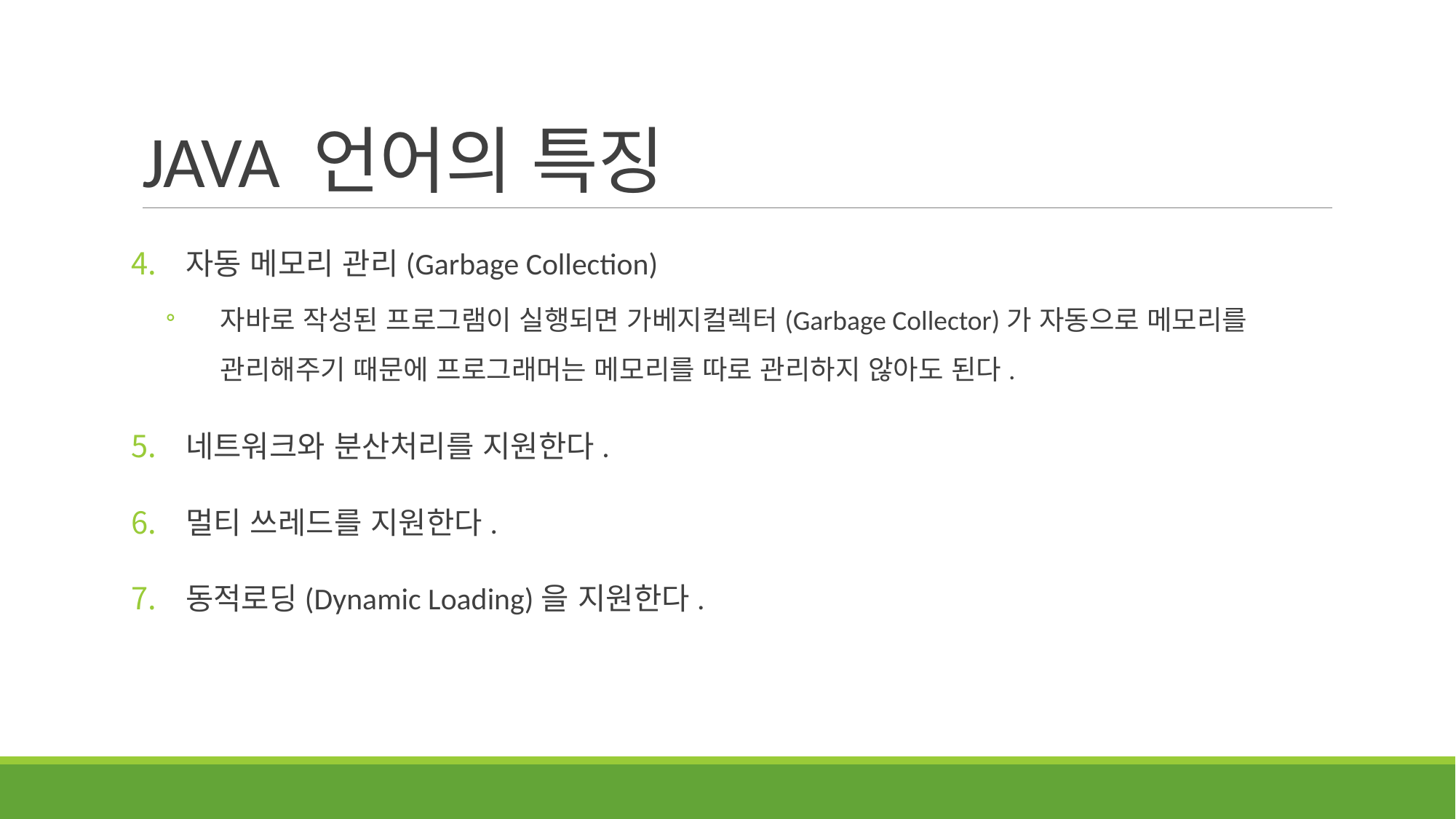

# JAVA 언어의 특징
자동 메모리 관리(Garbage Collection)
자바로 작성된 프로그램이 실행되면 가베지컬렉터(Garbage Collector)가 자동으로 메모리를 관리해주기 때문에 프로그래머는 메모리를 따로 관리하지 않아도 된다.
네트워크와 분산처리를 지원한다.
멀티 쓰레드를 지원한다.
동적로딩(Dynamic Loading)을 지원한다.